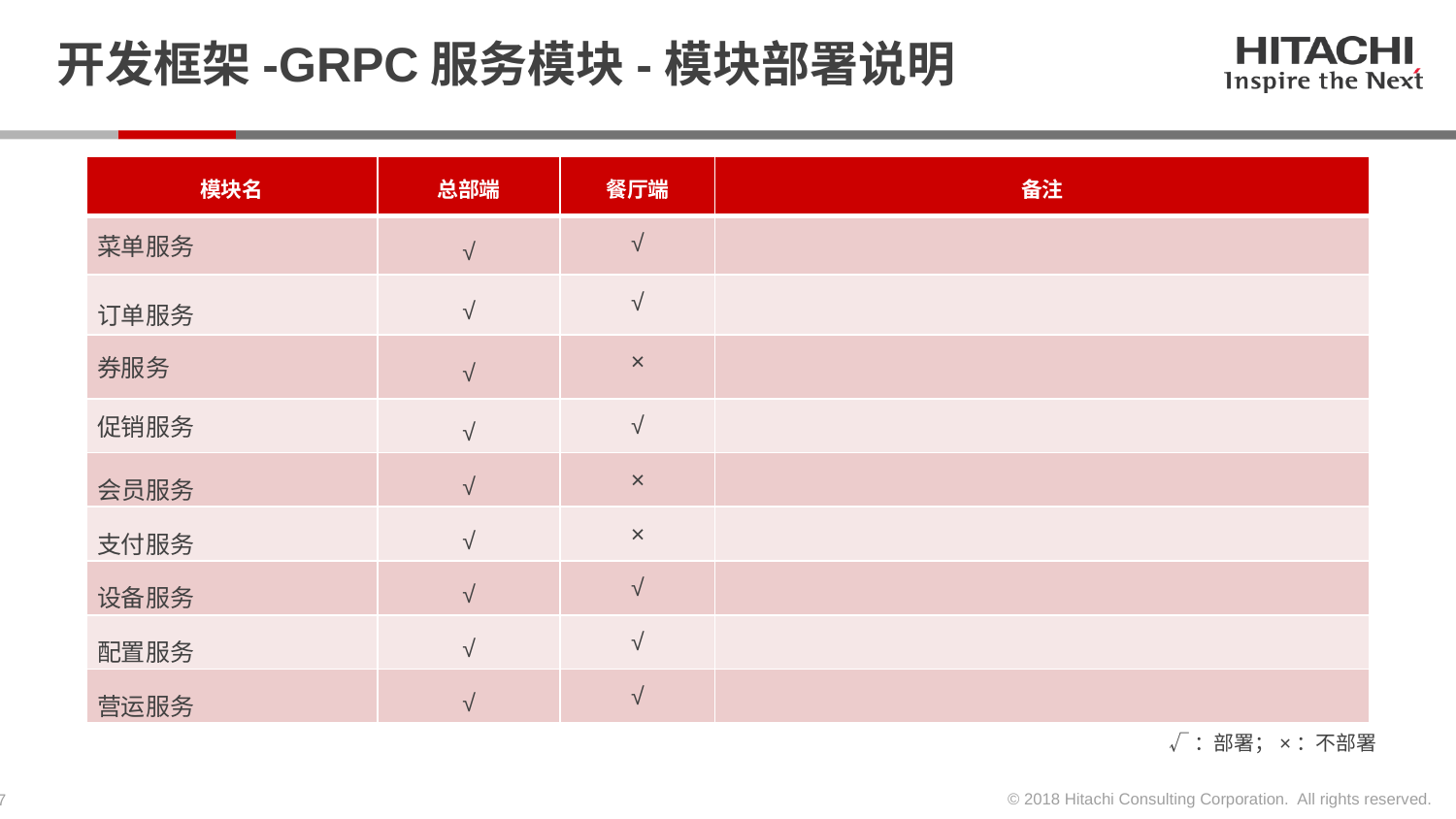

# 开发框架-GRPC服务模块-模块部署说明
| 模块名 | 总部端 | 餐厅端 | 备注 |
| --- | --- | --- | --- |
| 菜单服务 | √ | √ |  |
| 订单服务 | √ | √ |  |
| 券服务 | √ | × |  |
| 促销服务 | √ | √ |  |
| 会员服务 | √ | × |  |
| 支付服务 | √ | × |  |
| 设备服务 | √ | √ |  |
| 配置服务 | √ | √ |  |
| 营运服务 | √ | √ |  |
√：部署；×：不部署